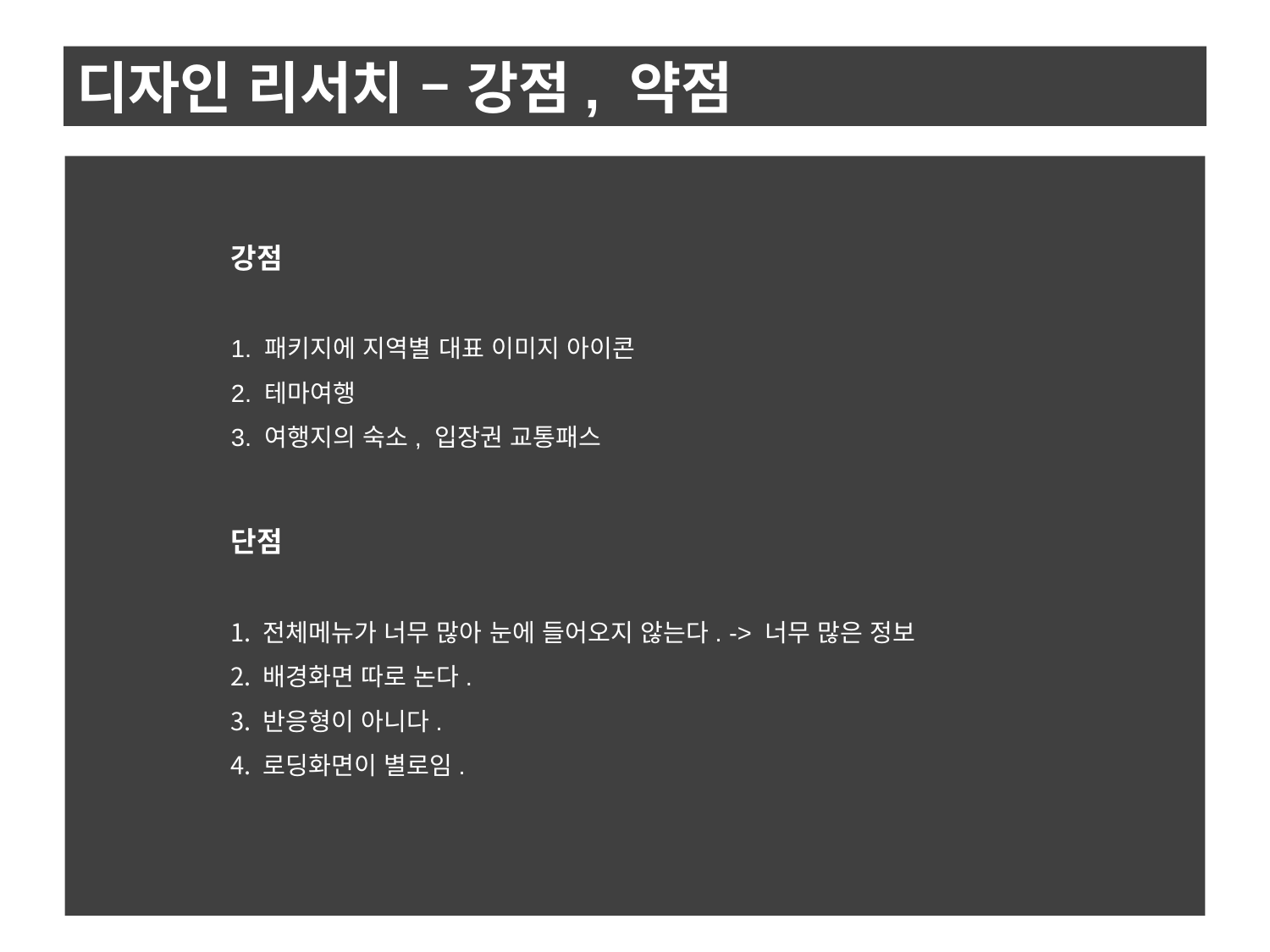

# 디자인 리서치 – 강점, 약점

강점

1. 패키지에 지역별 대표 이미지 아이콘
2. 테마여행
3. 여행지의 숙소, 입장권 교통패스
단점

전체메뉴가 너무 많아 눈에 들어오지 않는다. -> 너무 많은 정보
배경화면 따로 논다.
반응형이 아니다.
로딩화면이 별로임.